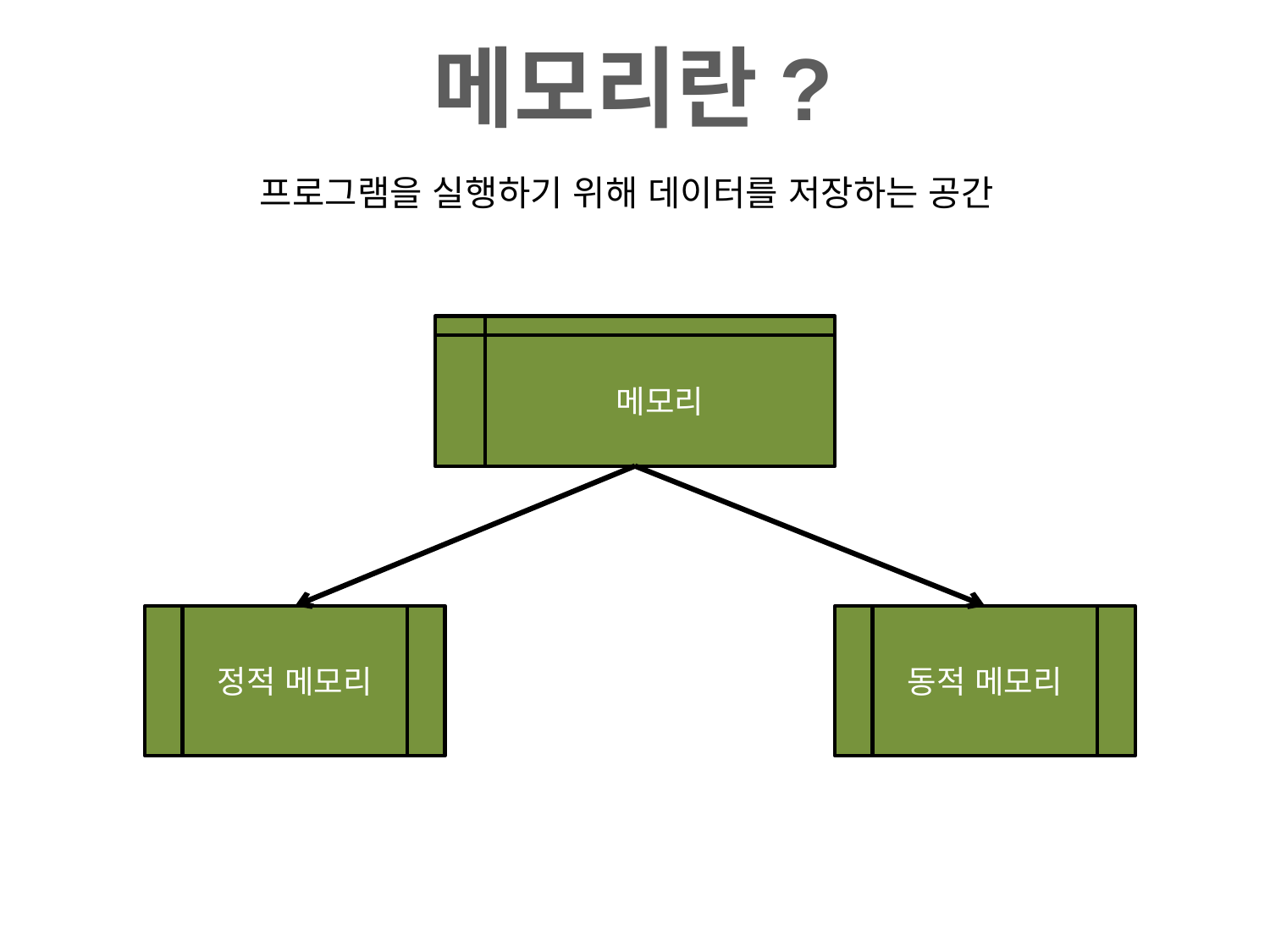

메모리란?
프로그램을 실행하기 위해 데이터를 저장하는 공간
메모리
정적 메모리
동적 메모리